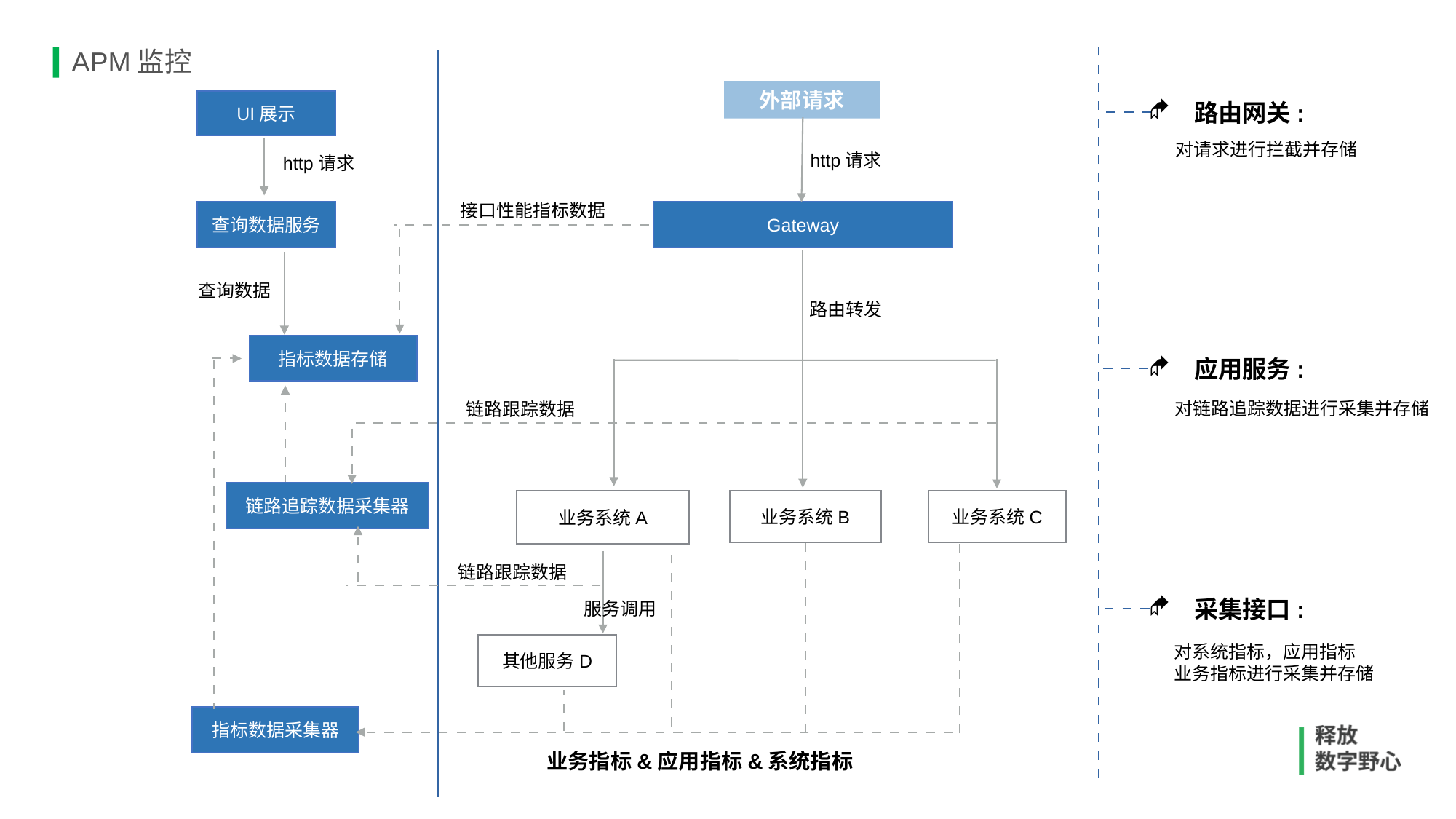

# APM监控

外部请求

UI展示
路由网关:

对请求进行拦截并存储

http请求
http请求
接口性能指标数据

查询数据服务

Gateway

查询数据
路由转发

指标数据存储
应用服务:

对链路追踪数据进行采集并存储
链路跟踪数据

链路追踪数据采集器

业务系统A

业务系统B

业务系统C

链路跟踪数据

采集接口:
服务调用

其他服务D
对系统指标，应用指标
业务指标进行采集并存储

指标数据采集器

业务指标&应用指标&系统指标